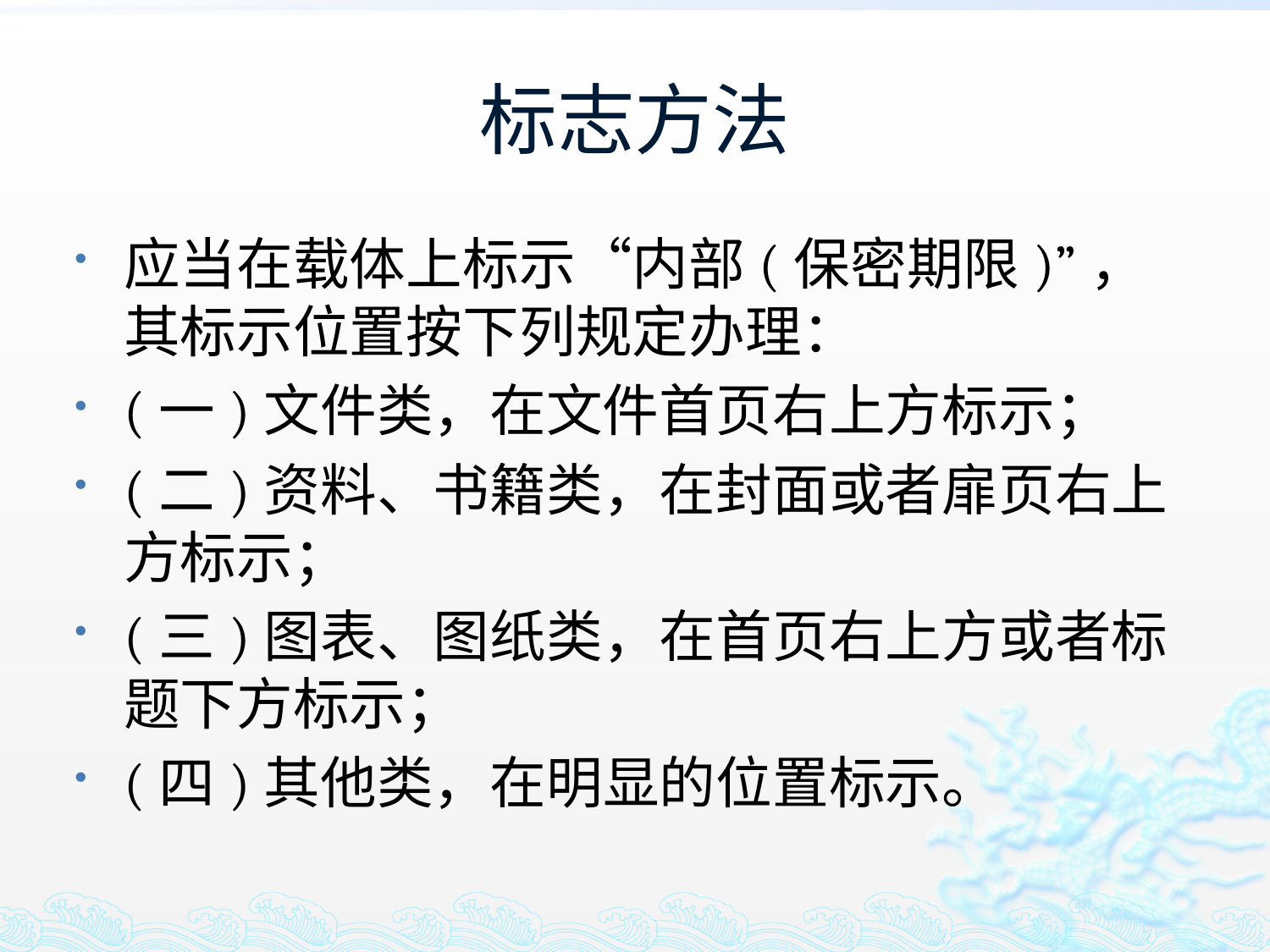

# 标志方法
应当在载体上标示“内部(保密期限)”，其标示位置按下列规定办理：
(一)文件类，在文件首页右上方标示；
(二)资料、书籍类，在封面或者扉页右上方标示；
(三)图表、图纸类，在首页右上方或者标题下方标示；
(四)其他类，在明显的位置标示。